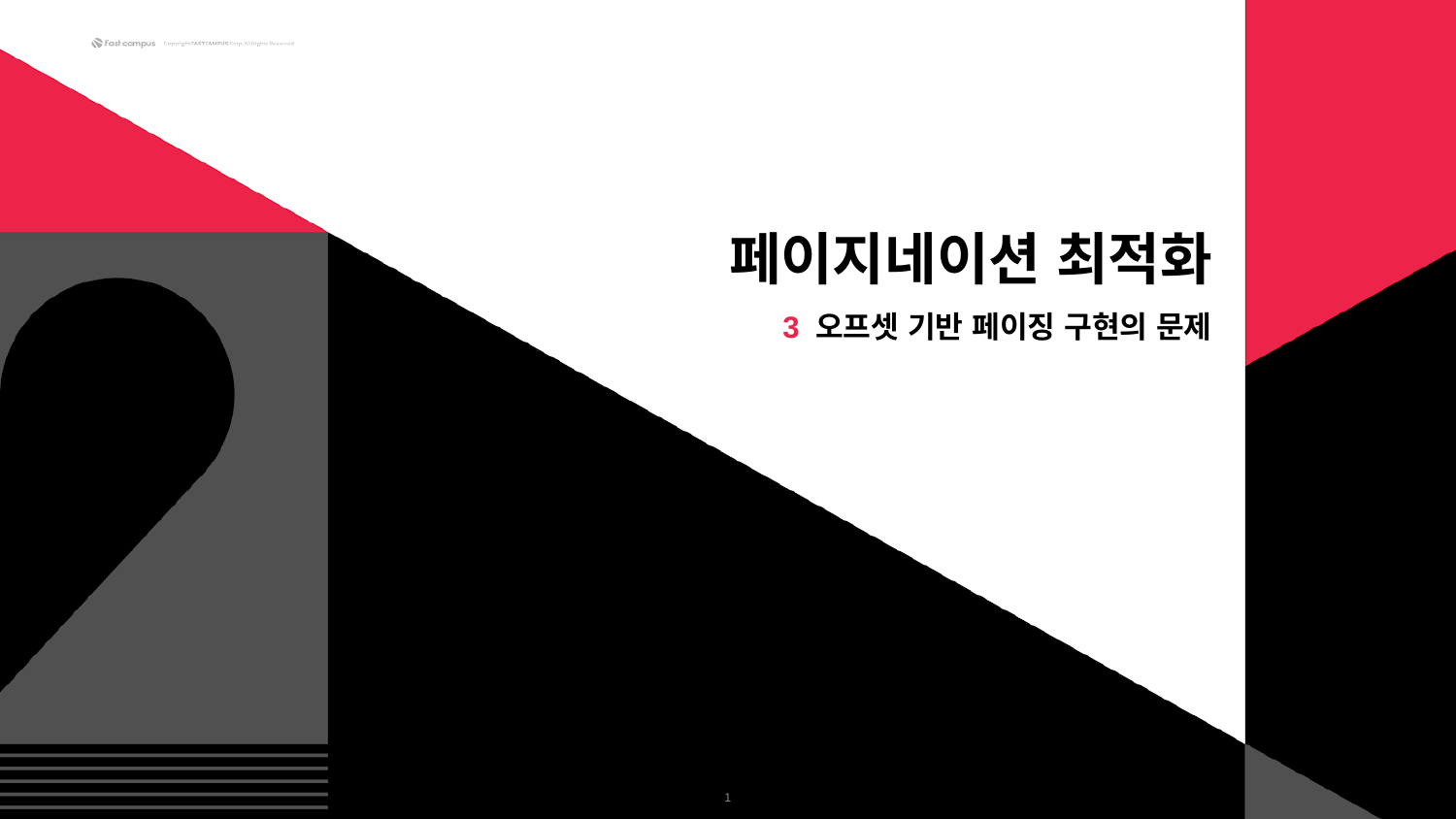

페이지네이션 최적화

3 오프셋 기반 페이징 구현의 문제
1